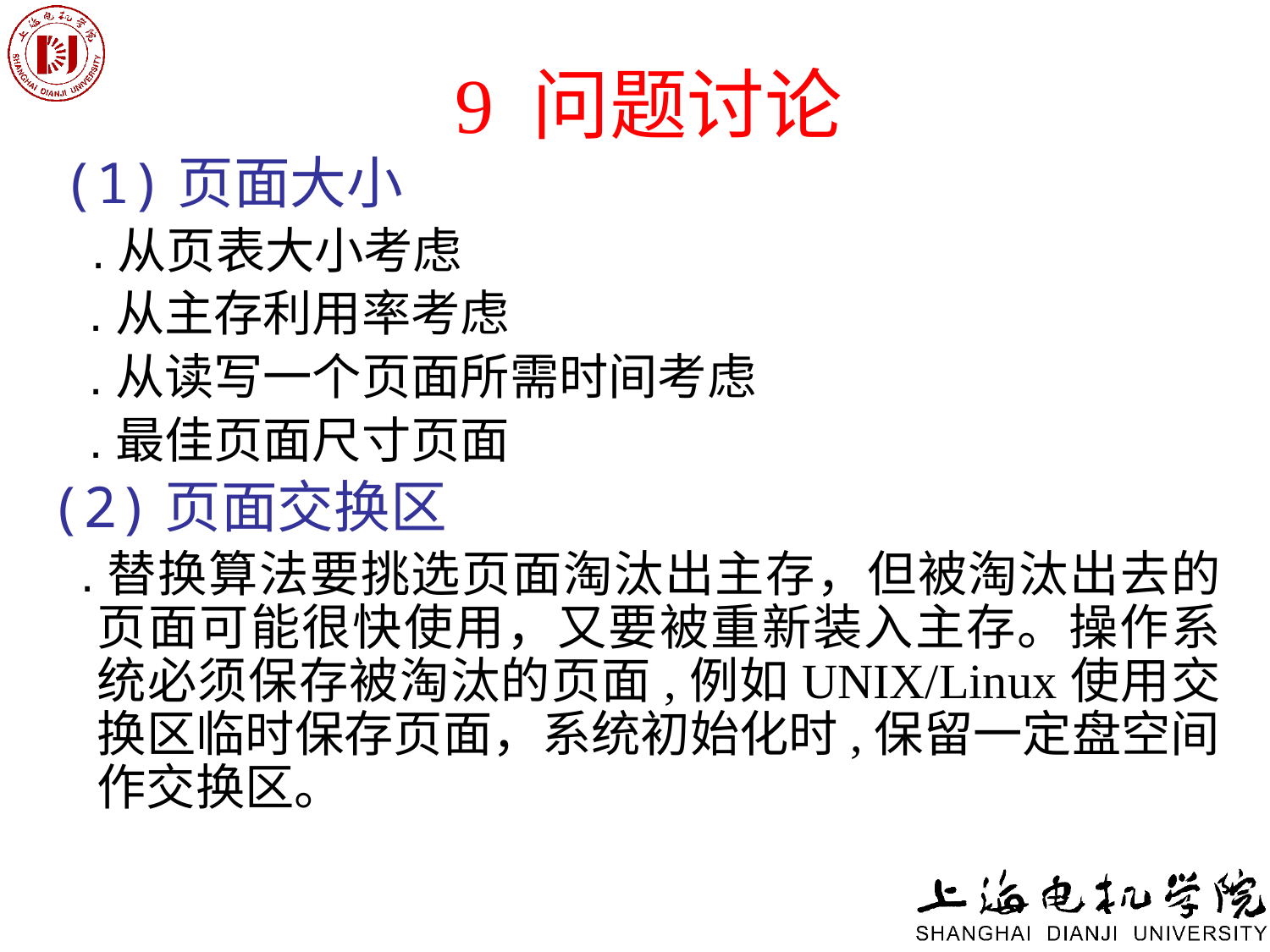

# 9 问题讨论
(1)页面大小
 .从页表大小考虑
  .从主存利用率考虑
  .从读写一个页面所需时间考虑
  .最佳页面尺寸页面
(2)页面交换区
 .替换算法要挑选页面淘汰出主存，但被淘汰出去的页面可能很快使用，又要被重新装入主存。操作系统必须保存被淘汰的页面,例如UNIX/Linux使用交换区临时保存页面，系统初始化时,保留一定盘空间作交换区。